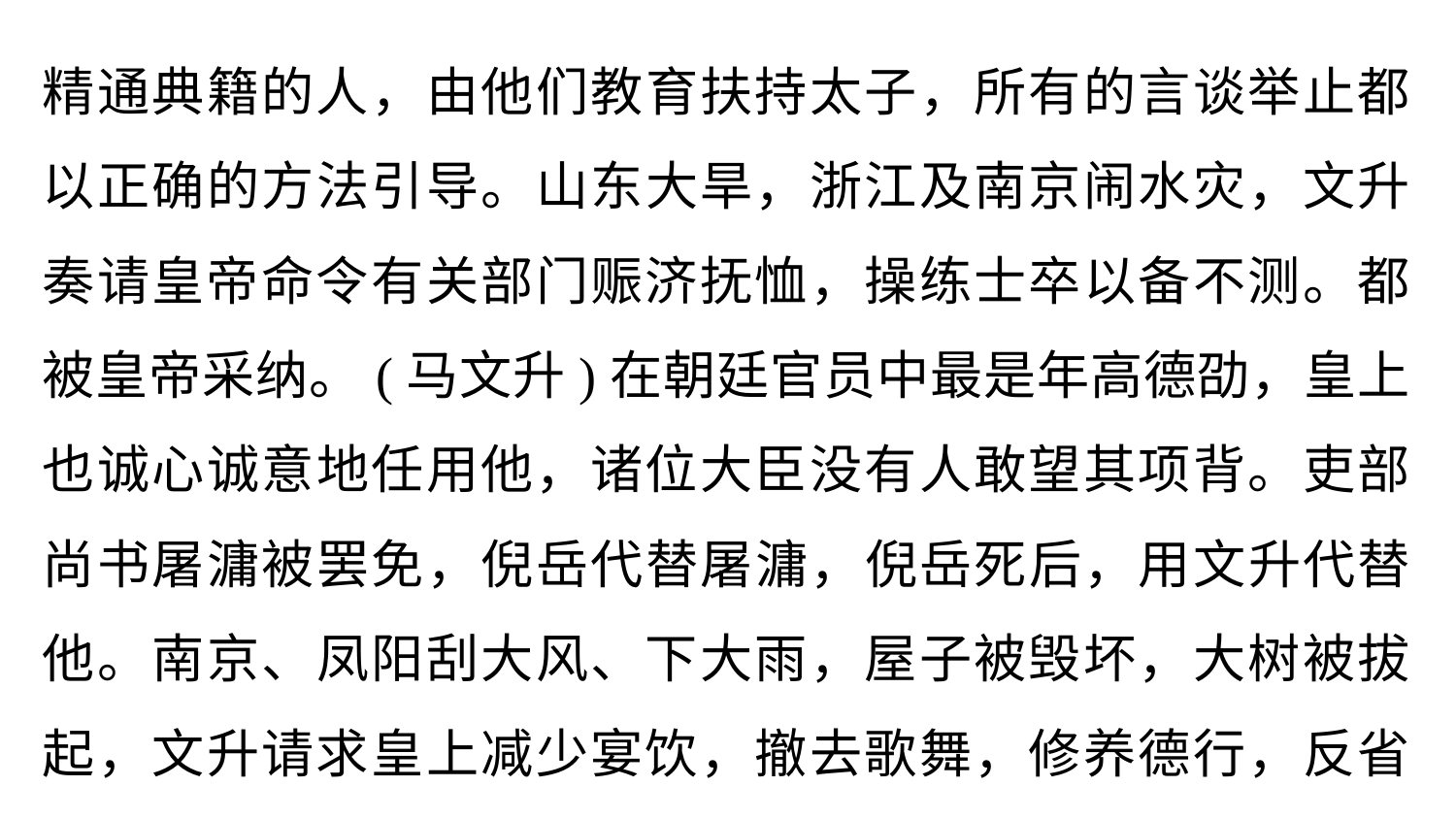

精通典籍的人，由他们教育扶持太子，所有的言谈举止都以正确的方法引导。山东大旱，浙江及南京闹水灾，文升奏请皇帝命令有关部门赈济抚恤，操练士卒以备不测。都被皇帝采纳。(马文升)在朝廷官员中最是年高德劭，皇上也诚心诚意地任用他，诸位大臣没有人敢望其项背。吏部尚书屠滽被罢免，倪岳代替屠滽，倪岳死后，用文升代替他。南京、凤阳刮大风、下大雨，屋子被毁坏，大树被拔起，文升请求皇上减少宴饮，撤去歌舞，修养德行，反省过失，开御前讲席，